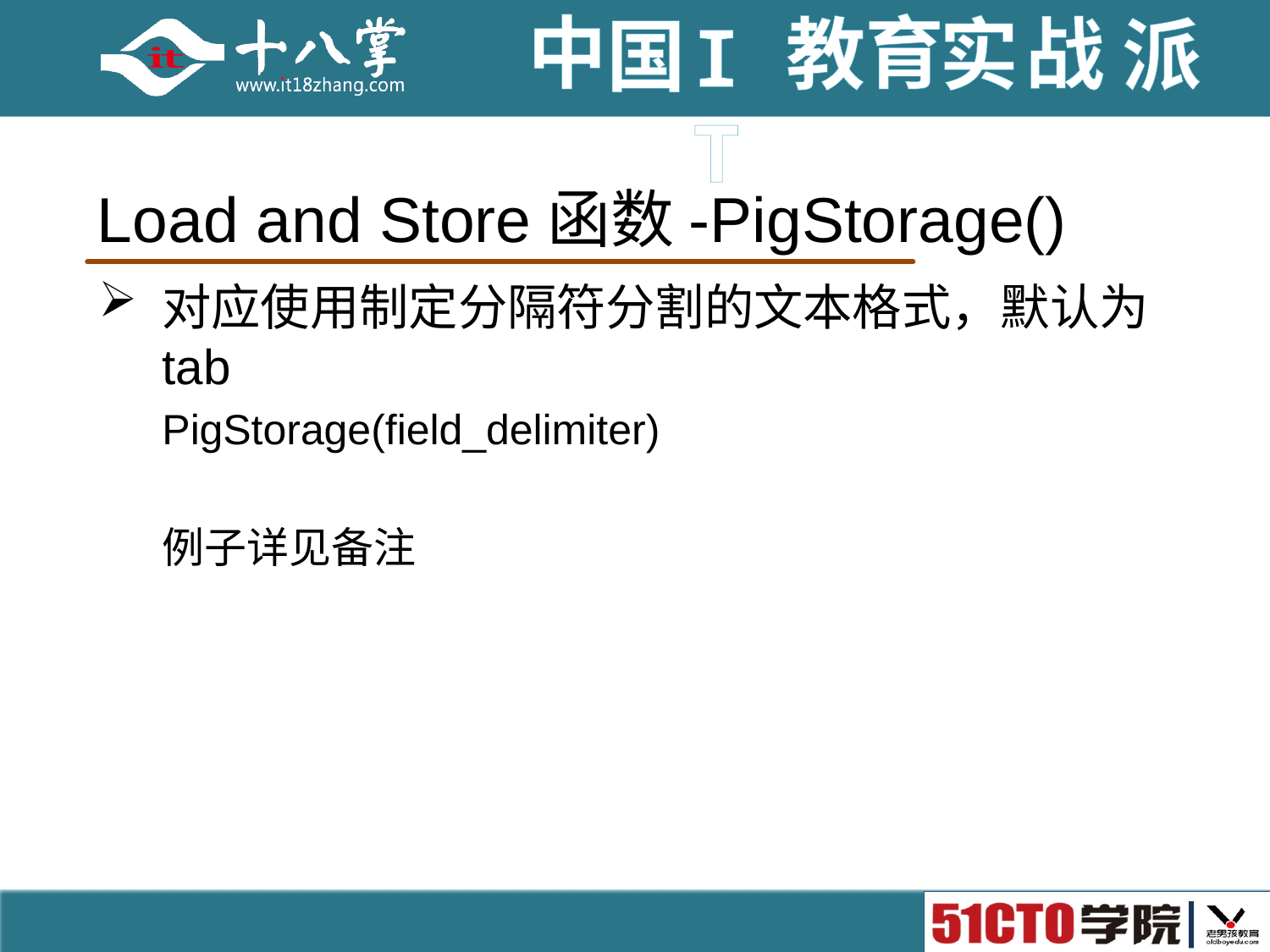

# Load and Store函数-PigStorage()
对应使用制定分隔符分割的文本格式，默认为 tab
PigStorage(field_delimiter)

例子详见备注